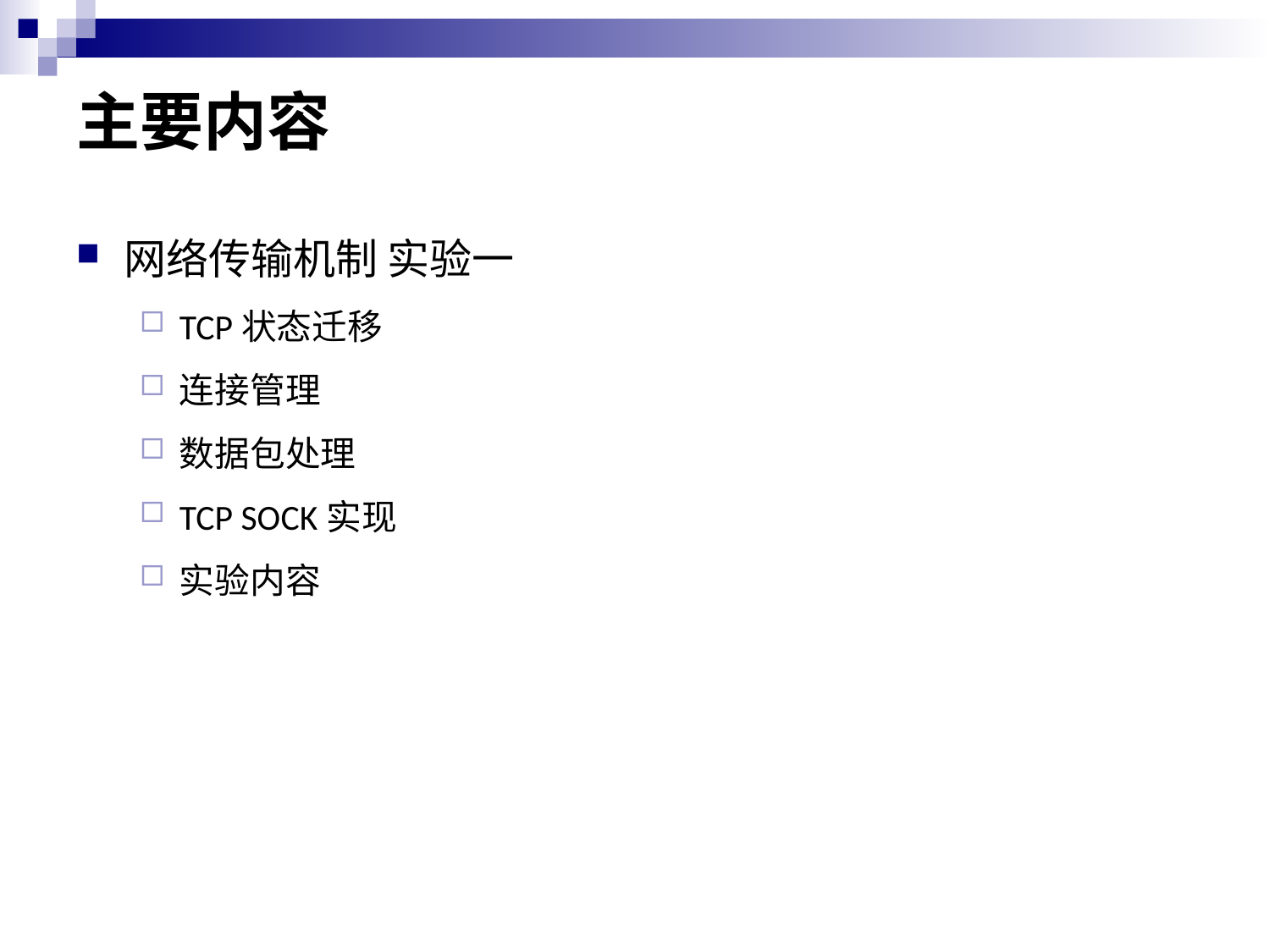

# 主要内容
网络传输机制 实验一
TCP状态迁移
连接管理
数据包处理
TCP SOCK实现
实验内容